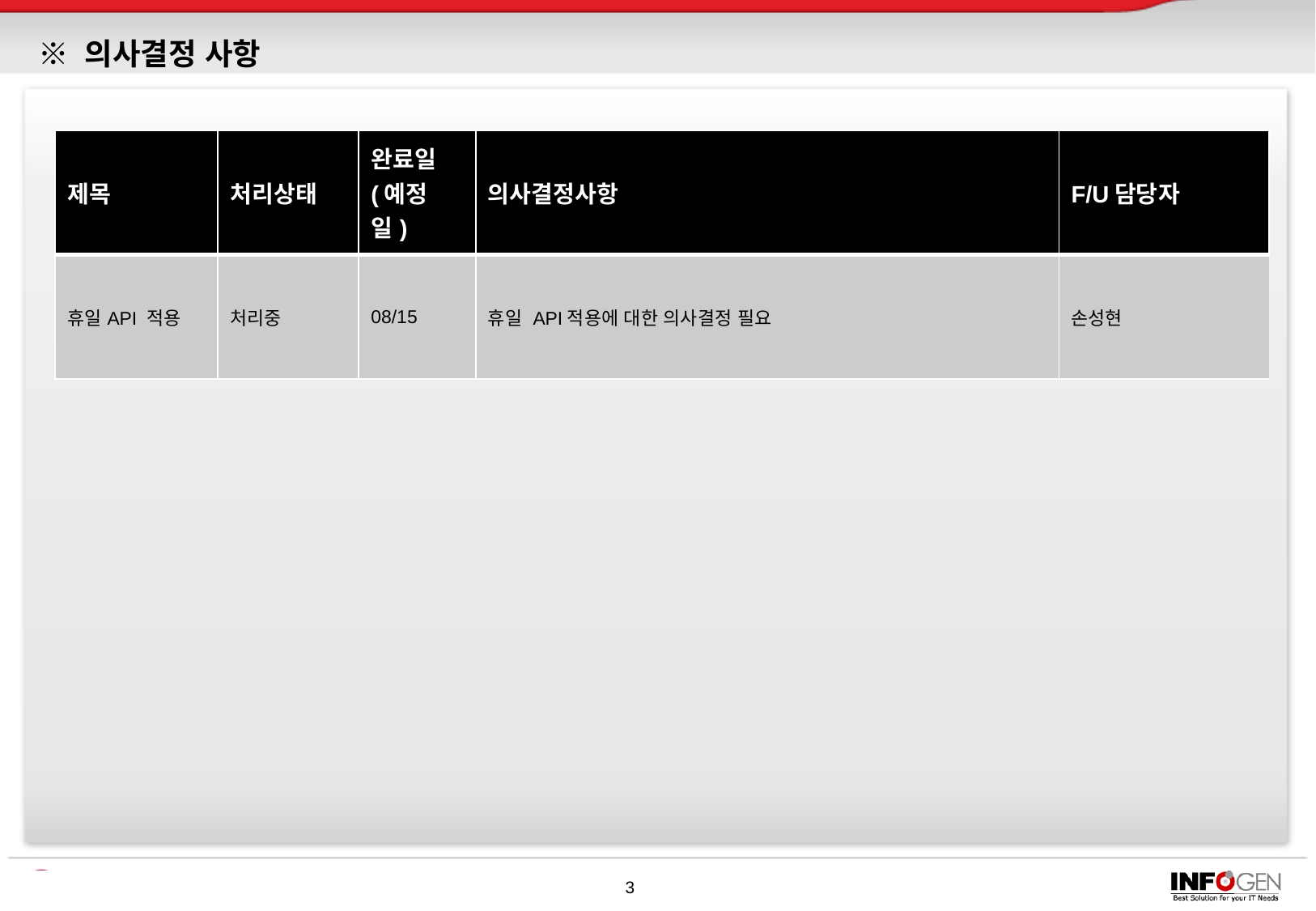

# ※ 의사결정 사항
| 제목 | 처리상태 | 완료일(예정일) | 의사결정사항 | F/U담당자 |
| --- | --- | --- | --- | --- |
| 휴일API 적용 | 처리중 | 08/15 | 휴일 API적용에 대한 의사결정 필요 | 손성현 |